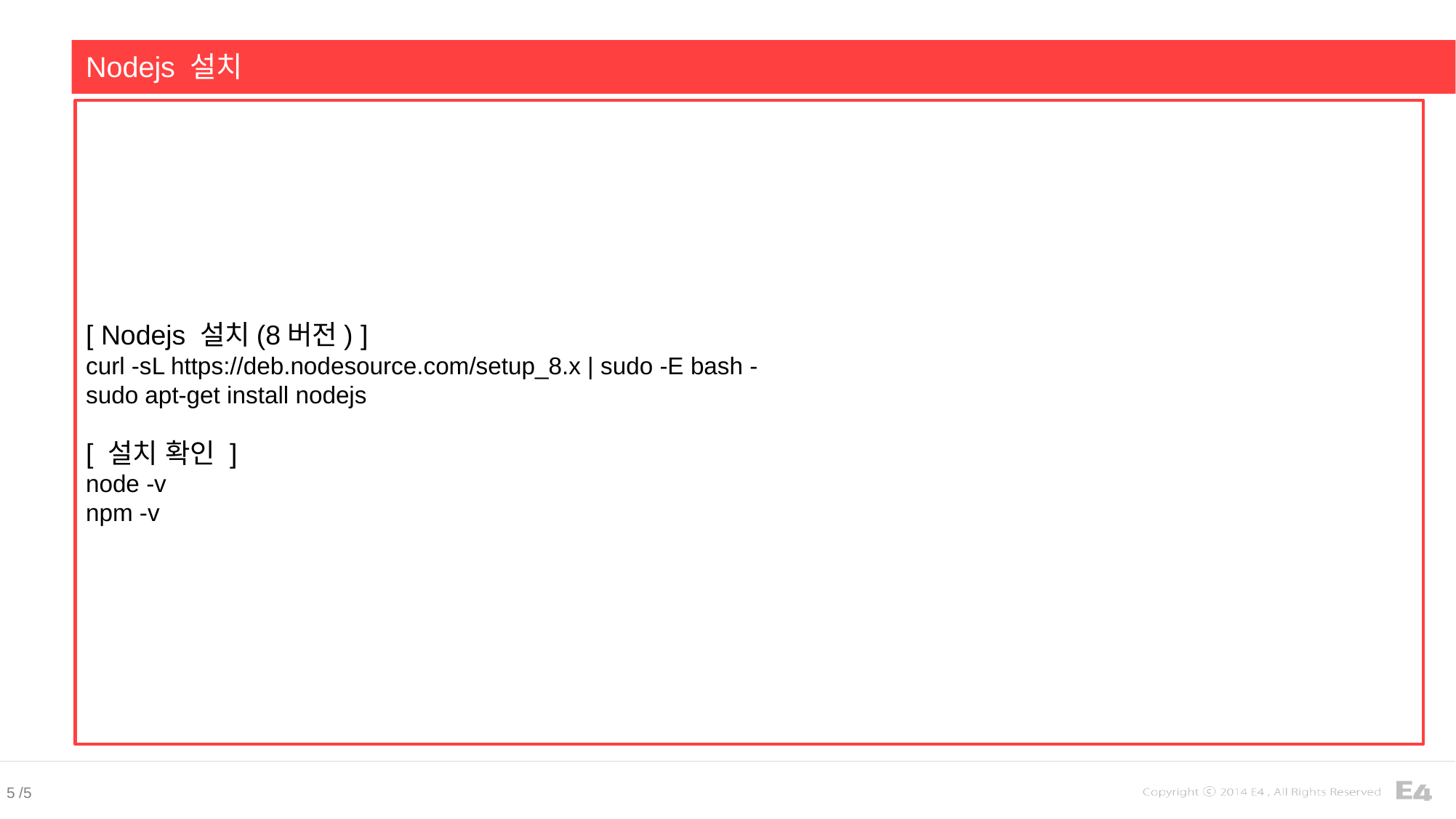

Nodejs 설치
[ Nodejs 설치(8버전) ]
curl -sL https://deb.nodesource.com/setup_8.x | sudo -E bash -
sudo apt-get install nodejs

[ 설치 확인 ]
node -v
npm -v